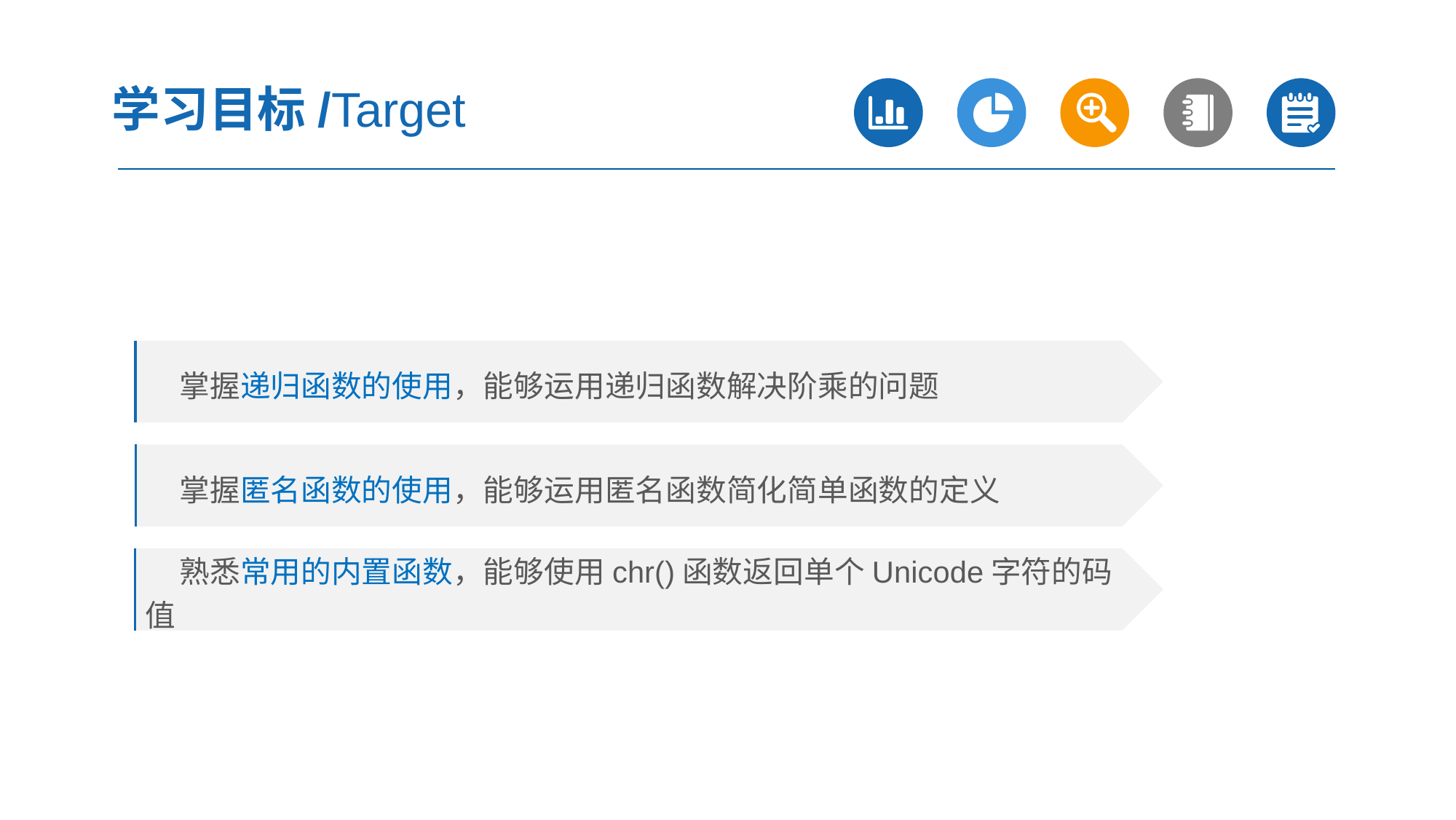

学习目标/Target
    掌握递归函数的使用，能够运用递归函数解决阶乘的问题

    掌握匿名函数的使用，能够运用匿名函数简化简单函数的定义

    熟悉常用的内置函数，能够使用chr()函数返回单个Unicode字符的码值